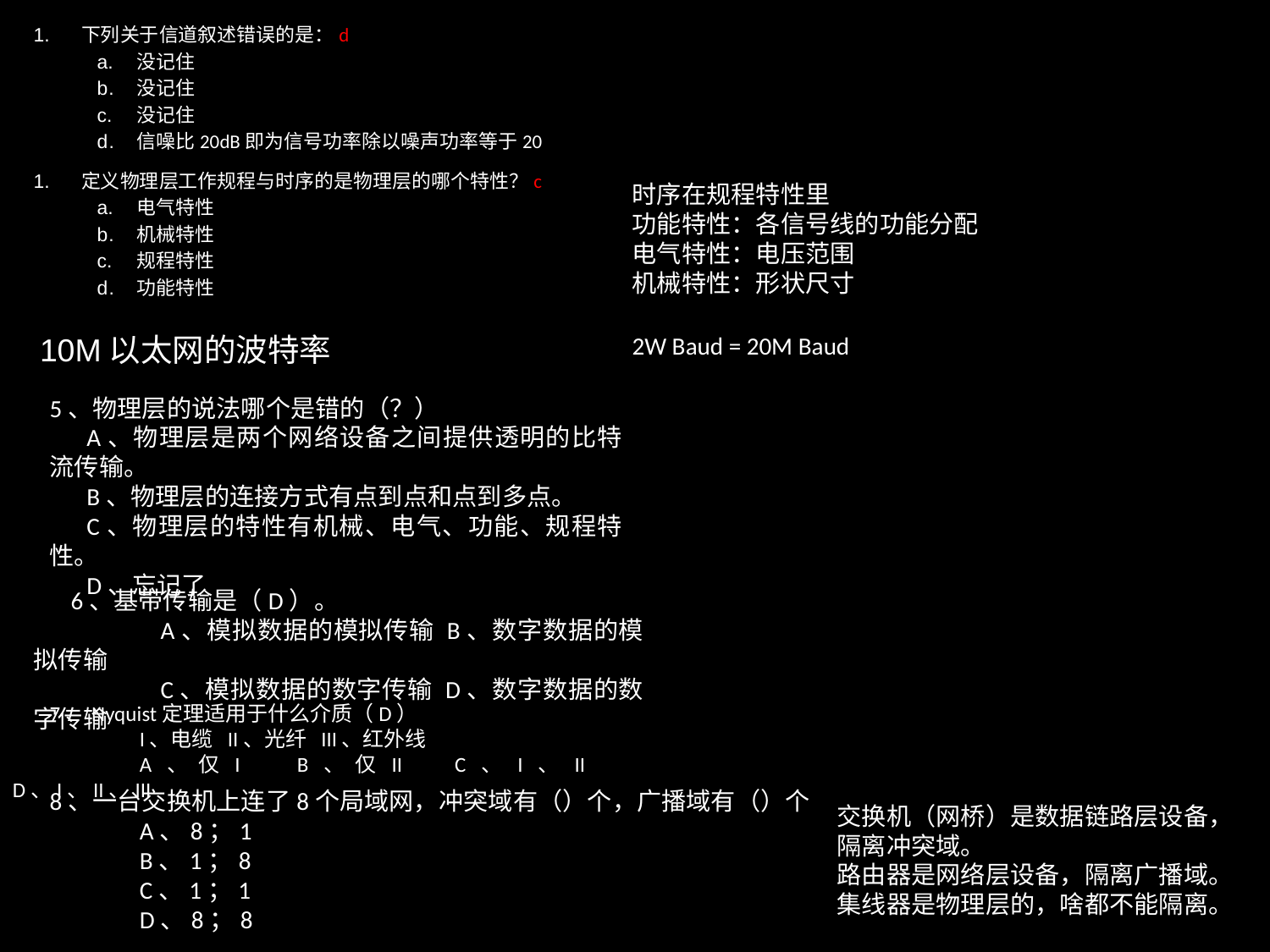

下列关于信道叙述错误的是：d
没记住
没记住
没记住
信噪比20dB即为信号功率除以噪声功率等于20
定义物理层工作规程与时序的是物理层的哪个特性？c
电气特性
机械特性
规程特性
功能特性
时序在规程特性里
功能特性：各信号线的功能分配
电气特性：电压范围
机械特性：形状尺寸
10M以太网的波特率
2W Baud = 20M Baud
5、物理层的说法哪个是错的（？）
A、物理层是两个网络设备之间提供透明的比特流传输。
B、物理层的连接方式有点到点和点到多点。
C、物理层的特性有机械、电气、功能、规程特性。
D、忘记了
6、基带传输是（D）。
	A、模拟数据的模拟传输 B、数字数据的模拟传输
	C、模拟数据的数字传输 D、数字数据的数字传输
7、Nyquist定理适用于什么介质（D）
	I、电缆  II、光纤  III、红外线
	A、仅I	B、仅II	C、I、II	D、I、II、III
8、一台交换机上连了8个局域网，冲突域有（）个，广播域有（）个
	A、8；1
	B、1；8
	C、1；1
	D、8；8
交换机（网桥）是数据链路层设备，隔离冲突域。
路由器是网络层设备，隔离广播域。
集线器是物理层的，啥都不能隔离。